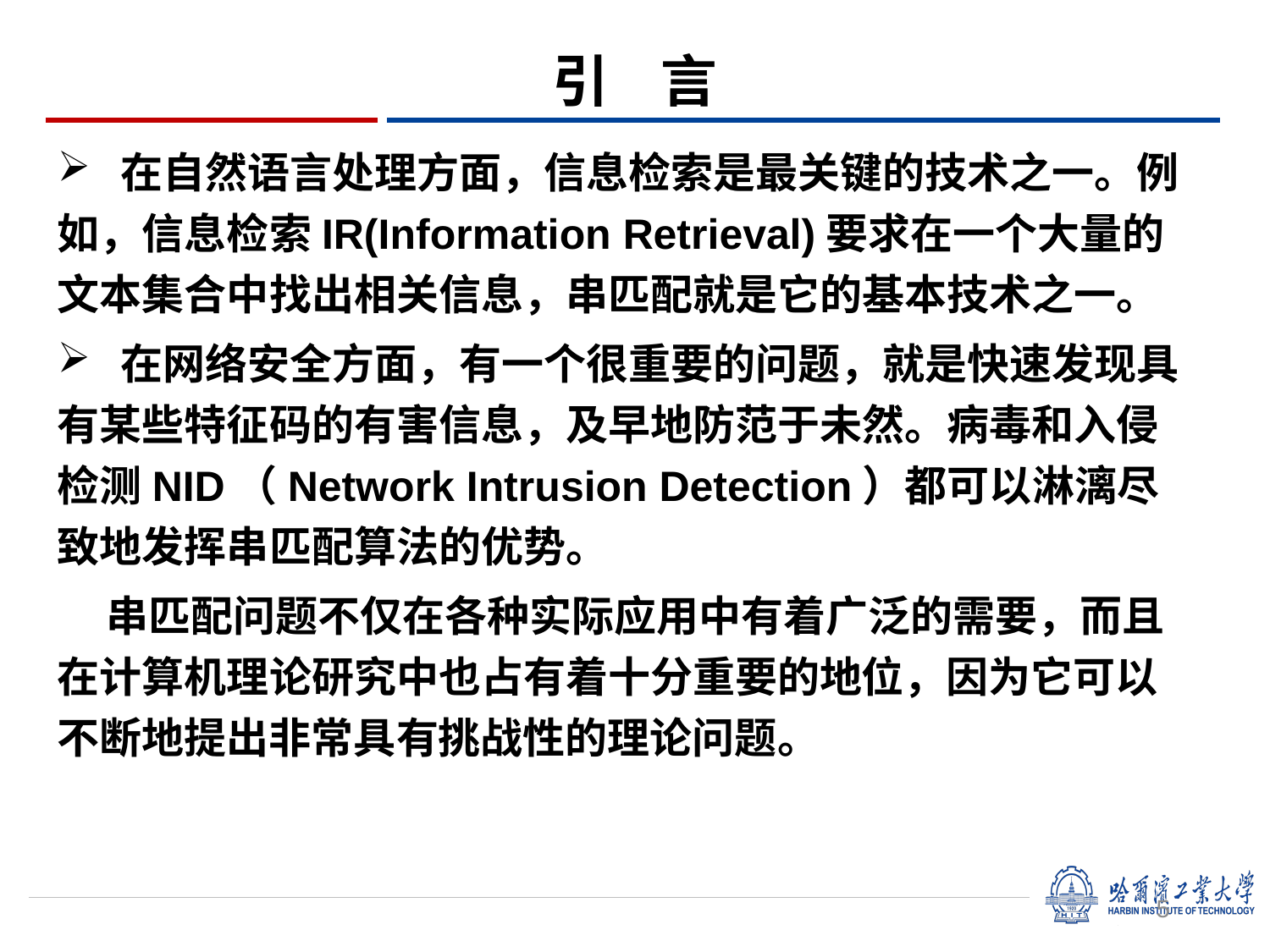

引    言
  在自然语言处理方面，信息检索是最关键的技术之一。例如，信息检索IR(Information Retrieval)要求在一个大量的文本集合中找出相关信息，串匹配就是它的基本技术之一。
  在网络安全方面，有一个很重要的问题，就是快速发现具有某些特征码的有害信息，及早地防范于未然。病毒和入侵检测NID（Network Intrusion Detection）都可以淋漓尽致地发挥串匹配算法的优势。
    串匹配问题不仅在各种实际应用中有着广泛的需要，而且在计算机理论研究中也占有着十分重要的地位，因为它可以不断地提出非常具有挑战性的理论问题。
5